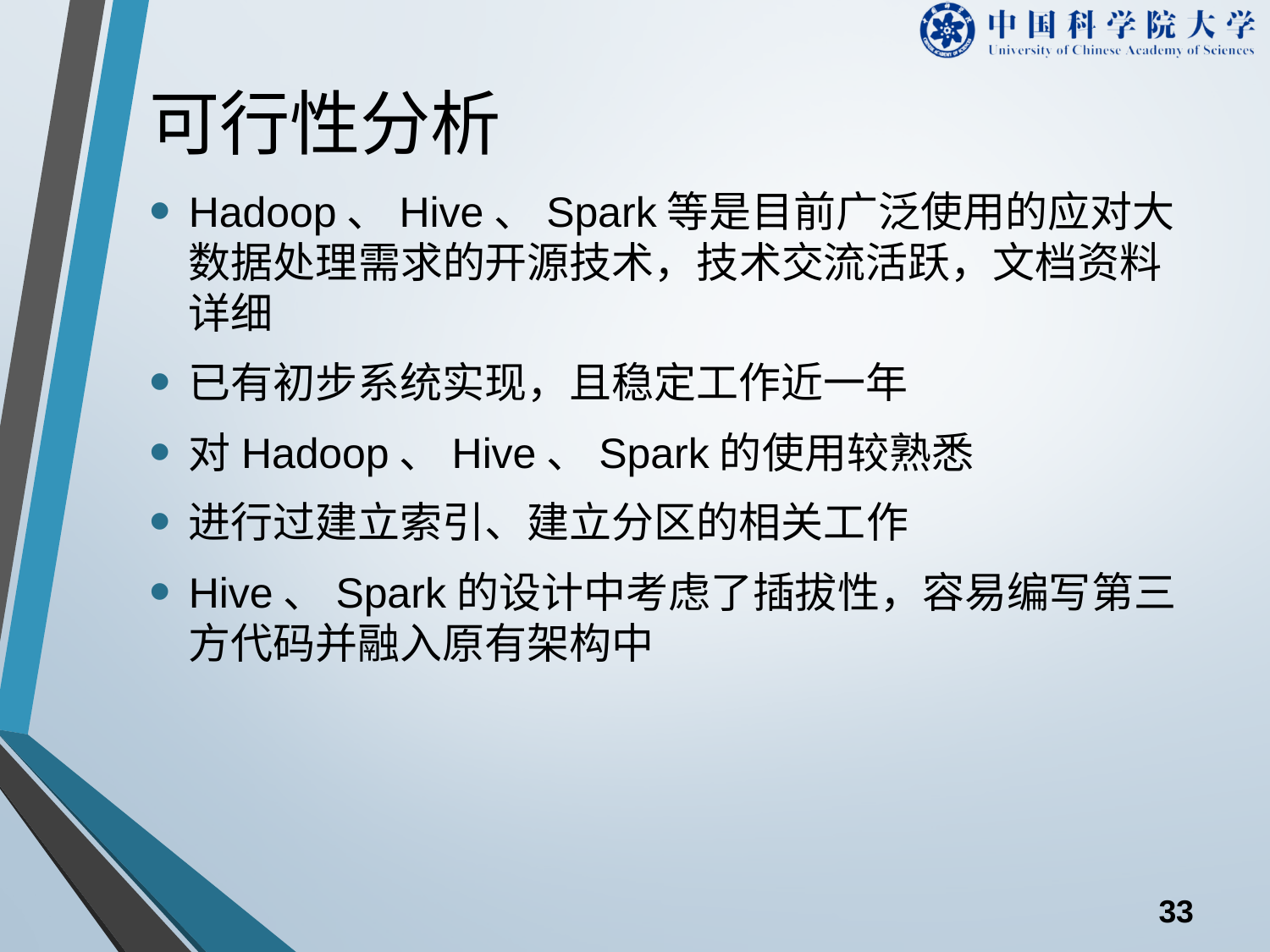

# 可行性分析
Hadoop、Hive、Spark等是目前广泛使用的应对大数据处理需求的开源技术，技术交流活跃，文档资料详细
已有初步系统实现，且稳定工作近一年
对Hadoop、Hive、Spark的使用较熟悉
进行过建立索引、建立分区的相关工作
Hive、Spark的设计中考虑了插拔性，容易编写第三方代码并融入原有架构中
33